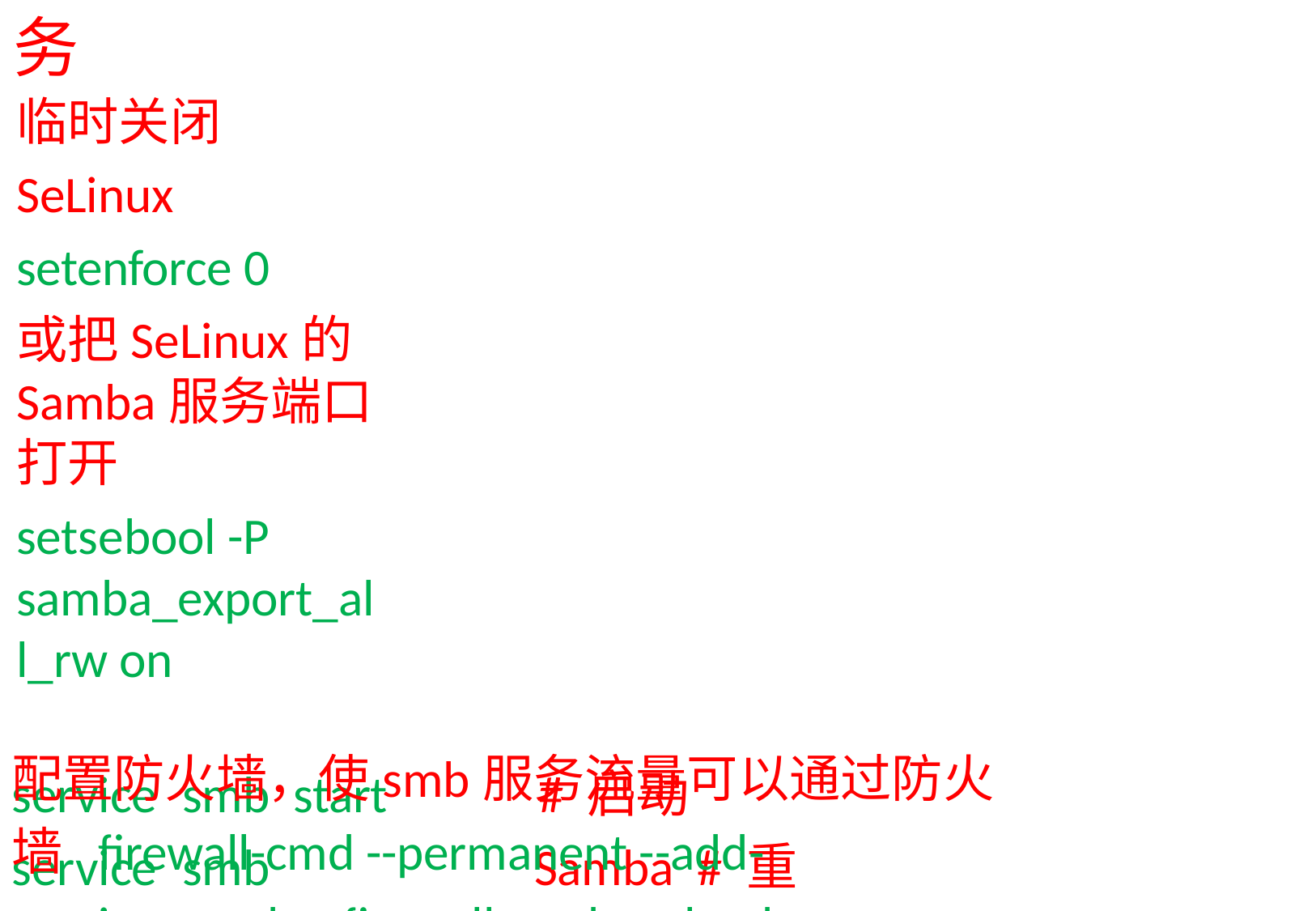

# 5.10.2 启动Samba服务
临时关闭SeLinux  setenforce 0
或把SeLinux的Samba服务端口打开
setsebool -P samba_export_all_rw on
配置防火墙，使smb服务流量可以通过防火墙  firewall-cmd --permanent --add-service=samba  firewall-cmd --reload
重启samba服务
service	smb	start  service	smb	restart
# 启动Samba  # 重启Samba